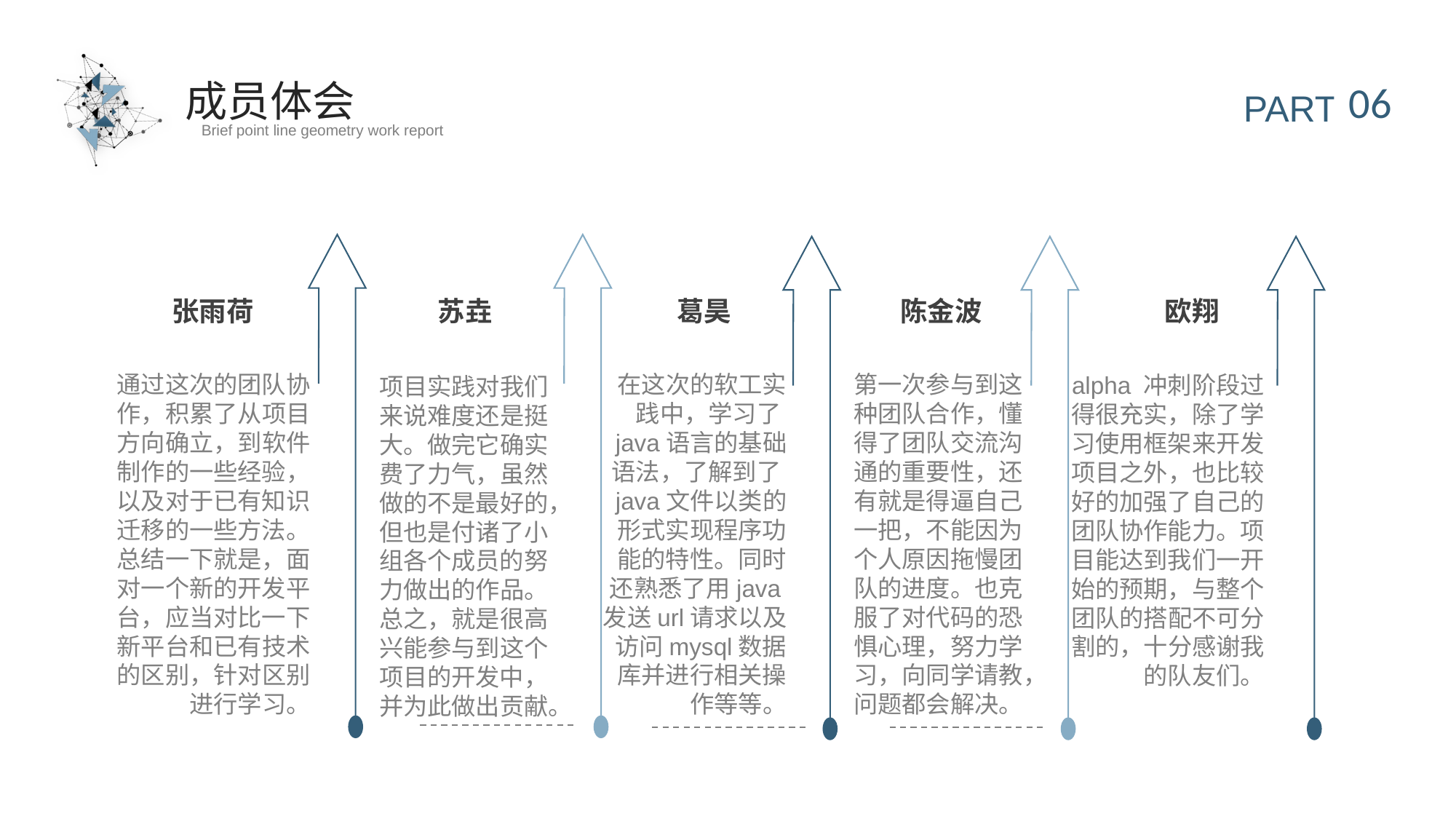

成员体会
06

张雨荷
苏垚
欧翔
陈金波
葛昊
通过这次的团队协作，积累了从项目方向确立，到软件制作的一些经验，以及对于已有知识迁移的一些方法。总结一下就是，面对一个新的开发平台，应当对比一下新平台和已有技术的区别，针对区别进行学习。
在这次的软工实践中，学习了java语言的基础语法，了解到了java文件以类的形式实现程序功能的特性。同时还熟悉了用java发送url请求以及访问mysql数据库并进行相关操作等等。
第一次参与到这种团队合作，懂得了团队交流沟通的重要性，还有就是得逼自己一把，不能因为个人原因拖慢团队的进度。也克服了对代码的恐惧心理，努力学习，向同学请教，问题都会解决。
alpha 冲刺阶段过得很充实，除了学习使用框架来开发项目之外，也比较好的加强了自己的团队协作能力。项目能达到我们一开始的预期，与整个团队的搭配不可分割的，十分感谢我的队友们。
项目实践对我们来说难度还是挺大。做完它确实费了力气，虽然做的不是最好的，但也是付诸了小组各个成员的努力做出的作品。总之，就是很高兴能参与到这个项目的开发中，并为此做出贡献。